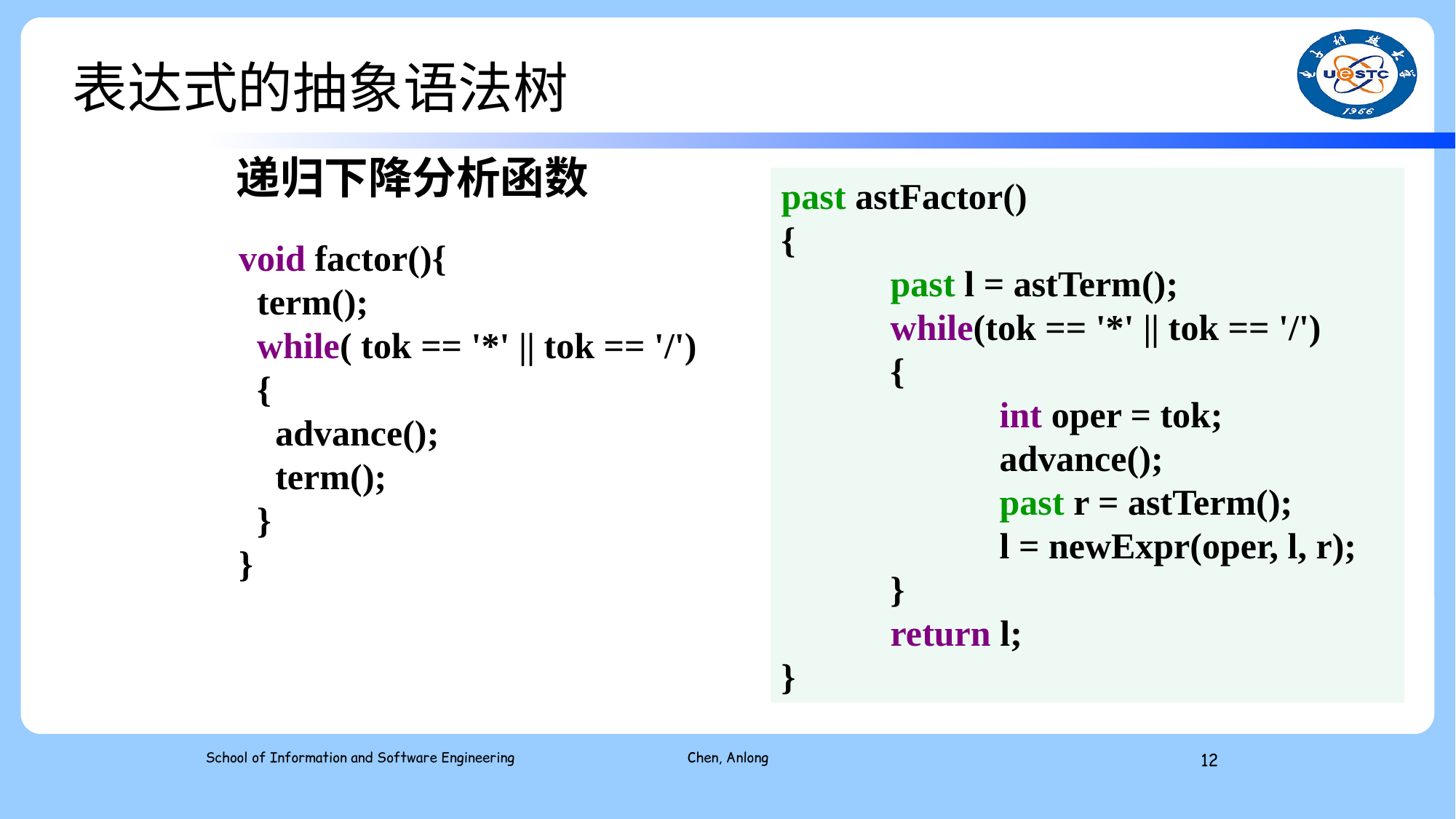

表达式的抽象语法树
递归下降分析函数

past astFactor()
{
	past l = astTerm();
	while(tok == '*' || tok == '/')
	{
		int oper = tok;
		advance();
		past r = astTerm();
		l = newExpr(oper, l, r);
	}
	return l;
}
void factor(){
  term();
  while( tok == '*' || tok == '/')
  {
    advance();
    term();
  }
}

  School of Information and Software Engineering
Chen, Anlong
12